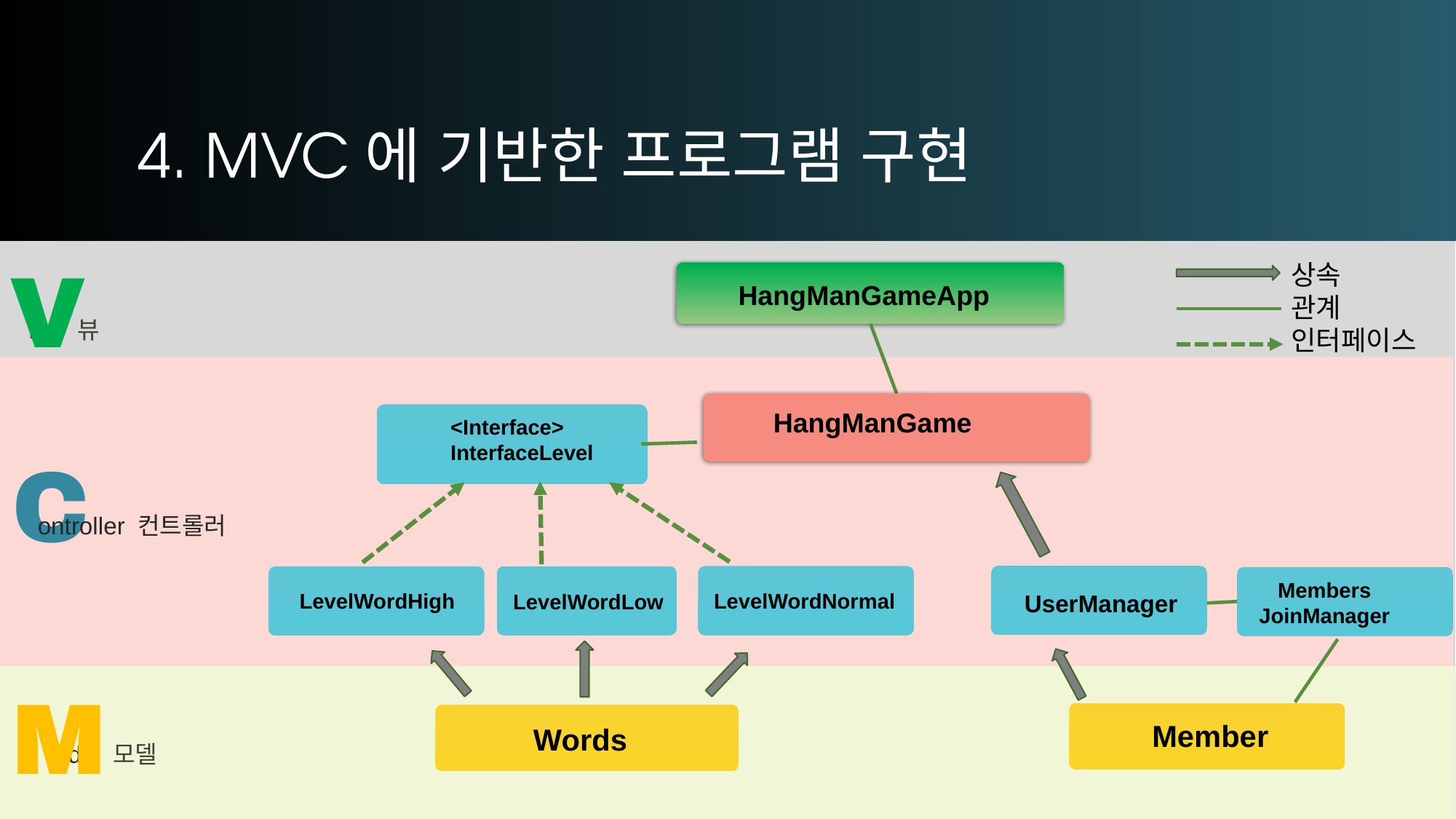

# 4. MVC에 기반한 프로그램 구현
            iew 뷰
V
상속
관계
인터페이스

HangManGameApp

HangManGame

<Interface>
InterfaceLevel
C
            ontroller 컨트롤러

Members
JoinManager
LevelWordNormal
LevelWordHigh
UserManager
LevelWordLow

M
            odel 모델

Member
Words
2022-07-09